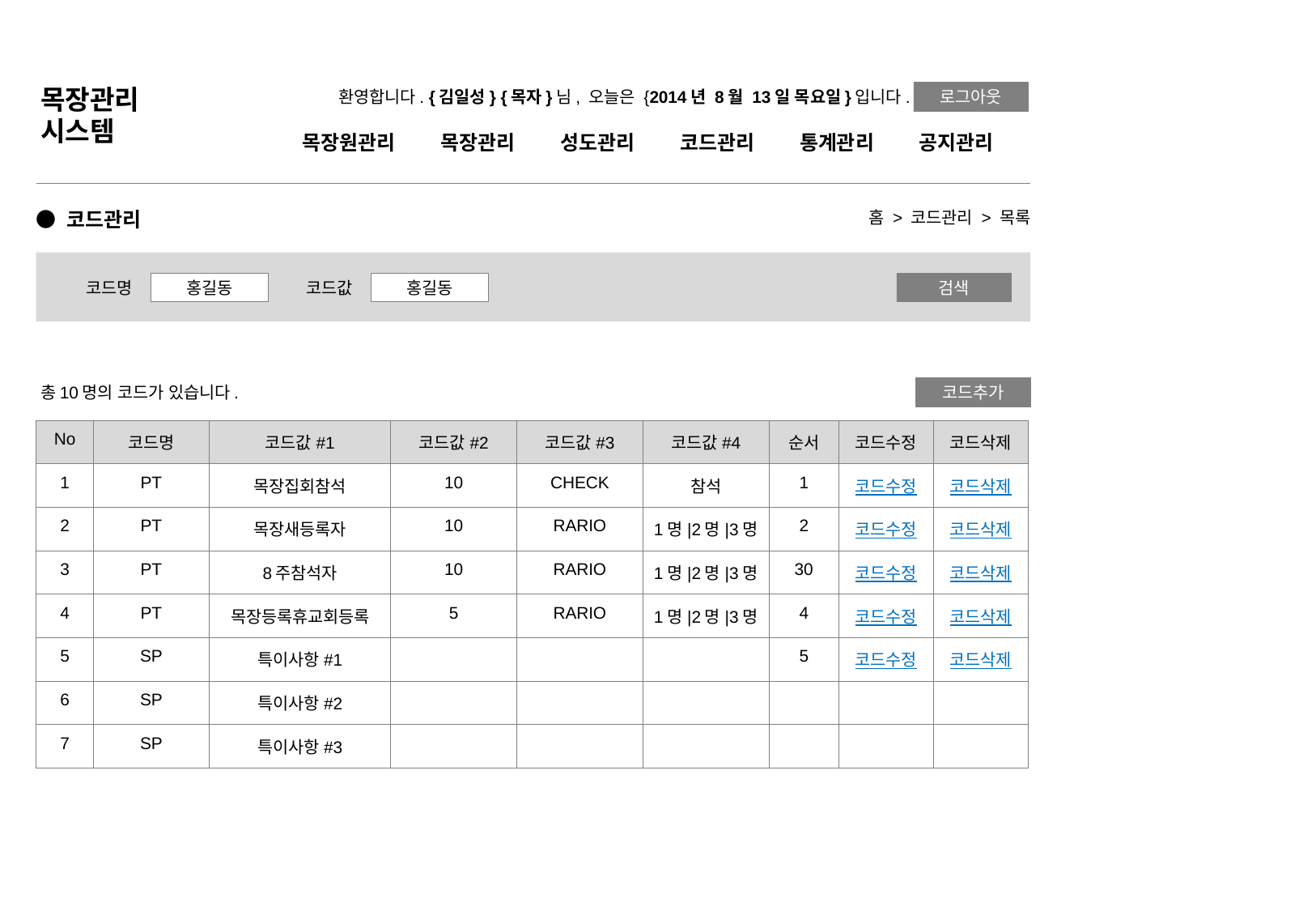

목장관리
시스템
로그아웃
환영합니다. {김일성} {목자}님, 오늘은 {2014년 8월 13일 목요일}입니다.
목장원관리        목장관리        성도관리        코드관리        통계관리        공지관리
● 코드관리
홈 > 코드관리 > 목록

홍길동
홍길동
검색
코드명
코드값
코드추가
총10명의 코드가 있습니다.
| No | 코드명 | 코드값#1 | 코드값#2 | 코드값#3 | 코드값#4 | 순서 | 코드수정 | 코드삭제 |
| --- | --- | --- | --- | --- | --- | --- | --- | --- |
| 1 | PT | 목장집회참석 | 10 | CHECK | 참석 | 1 | 코드수정 | 코드삭제 |
| 2 | PT | 목장새등록자 | 10 | RARIO | 1명|2명|3명 | 2 | 코드수정 | 코드삭제 |
| 3 | PT | 8주참석자 | 10 | RARIO | 1명|2명|3명 | 30 | 코드수정 | 코드삭제 |
| 4 | PT | 목장등록휴교회등록 | 5 | RARIO | 1명|2명|3명 | 4 | 코드수정 | 코드삭제 |
| 5 | SP | 특이사항#1 |  |  |  | 5 | 코드수정 | 코드삭제 |
| 6 | SP | 특이사항#2 |  |  |  |  |  |  |
| 7 | SP | 특이사항#3 |  |  |  |  |  |  |